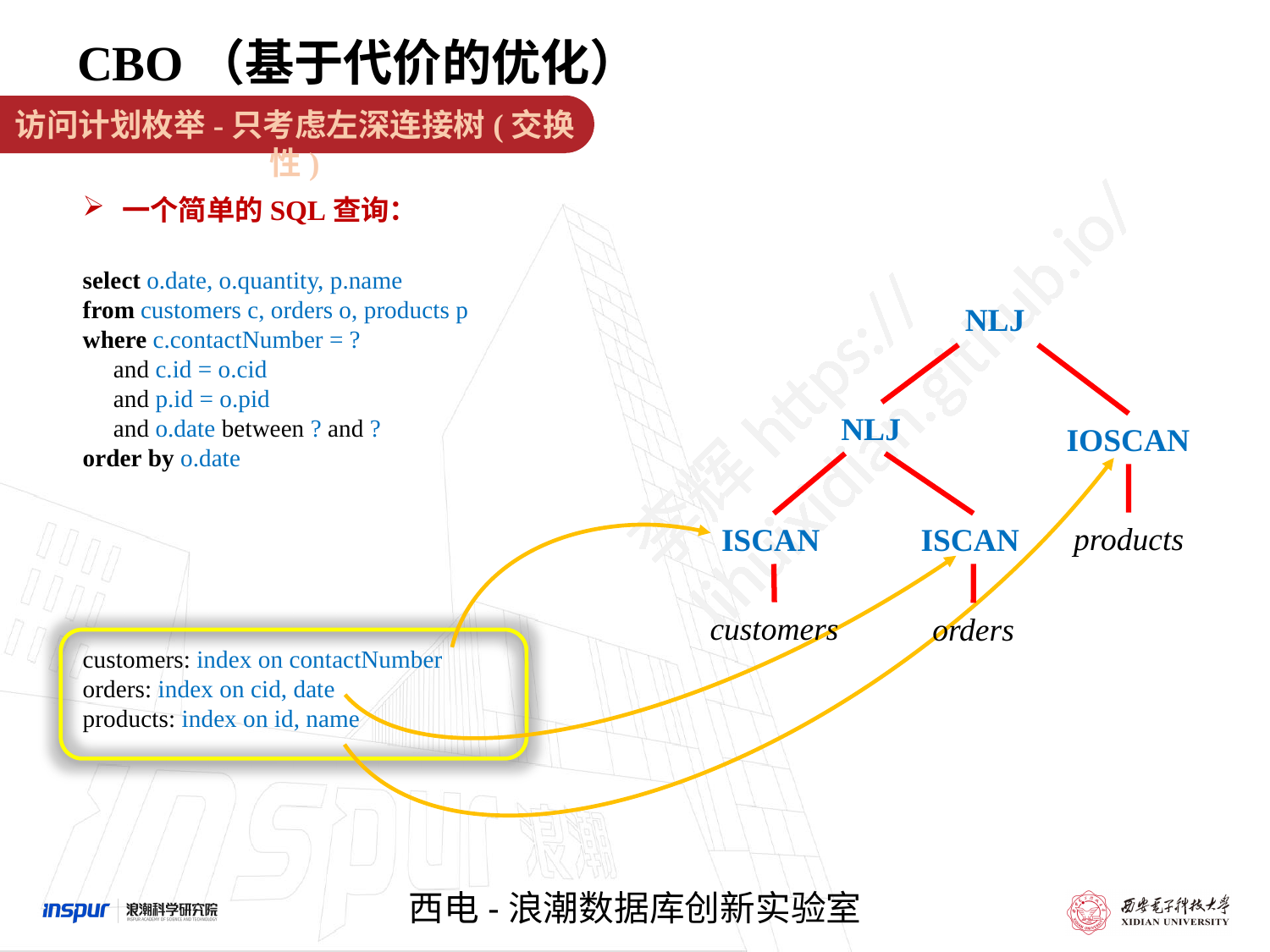

CBO（基于代价的优化）

访问计划枚举-只考虑左深连接树(交换性)
一个简单的SQL查询：

select o.date, o.quantity, p.name
from customers c, orders o, products p
where c.contactNumber = ?
     and c.id = o.cid
     and p.id = o.pid
     and o.date between ? and ?
order by o.date
NLJ
NLJ
IOSCAN
products
ISCAN
ISCAN
customers
orders

customers: index on contactNumber
orders: index on cid, date
products: index on id, name